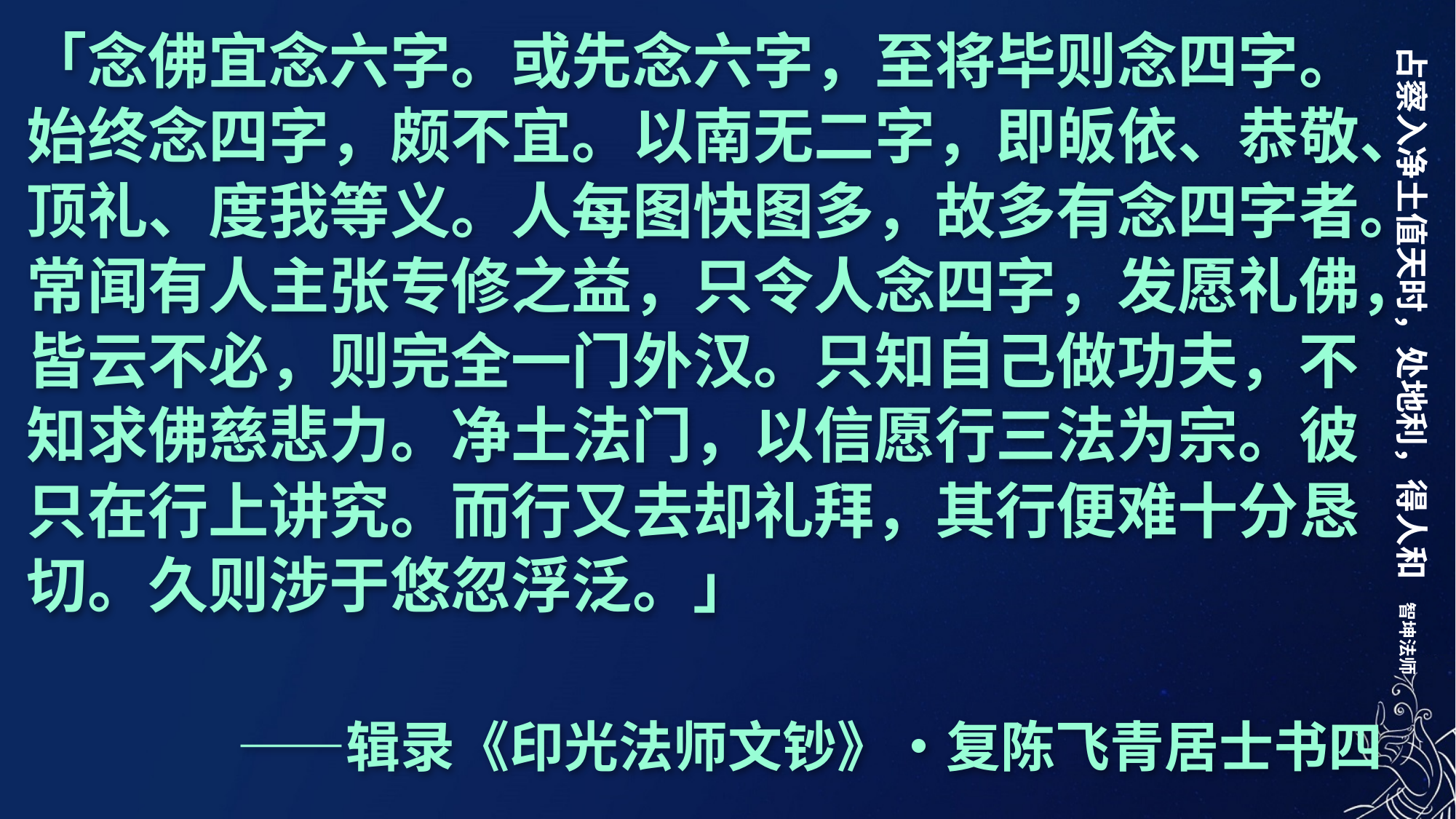

「念佛宜念六字。或先念六字，至将毕则念四字。始终念四字，颇不宜。以南无二字，即皈依、恭敬、顶礼、度我等义。人每图快图多，故多有念四字者。常闻有人主张专修之益，只令人念四字，发愿礼佛，皆云不必，则完全一门外汉。只知自己做功夫，不知求佛慈悲力。净土法门，以信愿行三法为宗。彼只在行上讲究。而行又去却礼拜，其行便难十分恳切。久则涉于悠忽浮泛。」

　　——辑录《印光法师文钞》•复陈飞青居士书四